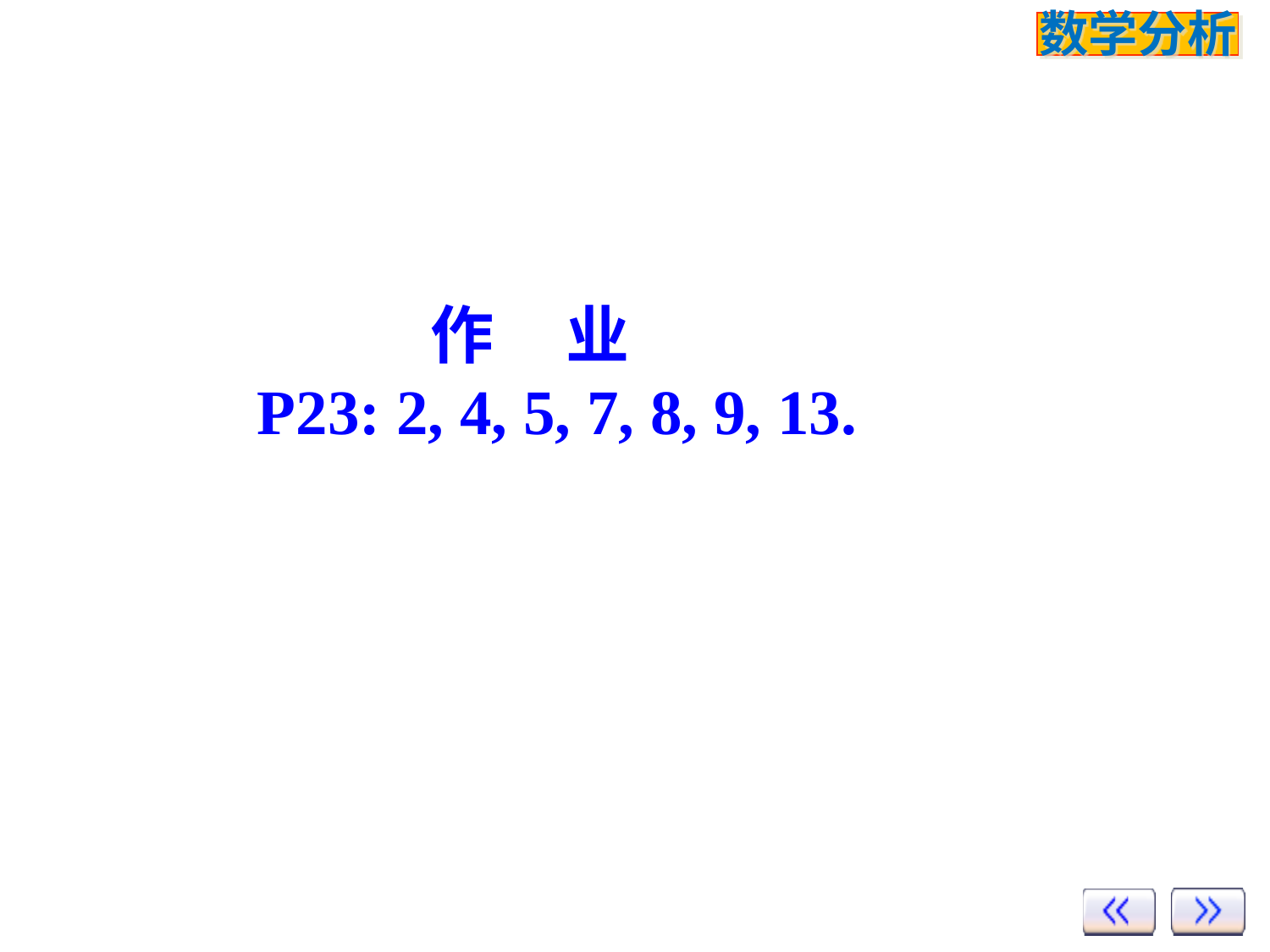

作     业
P23: 2, 4, 5, 7, 8, 9, 13.